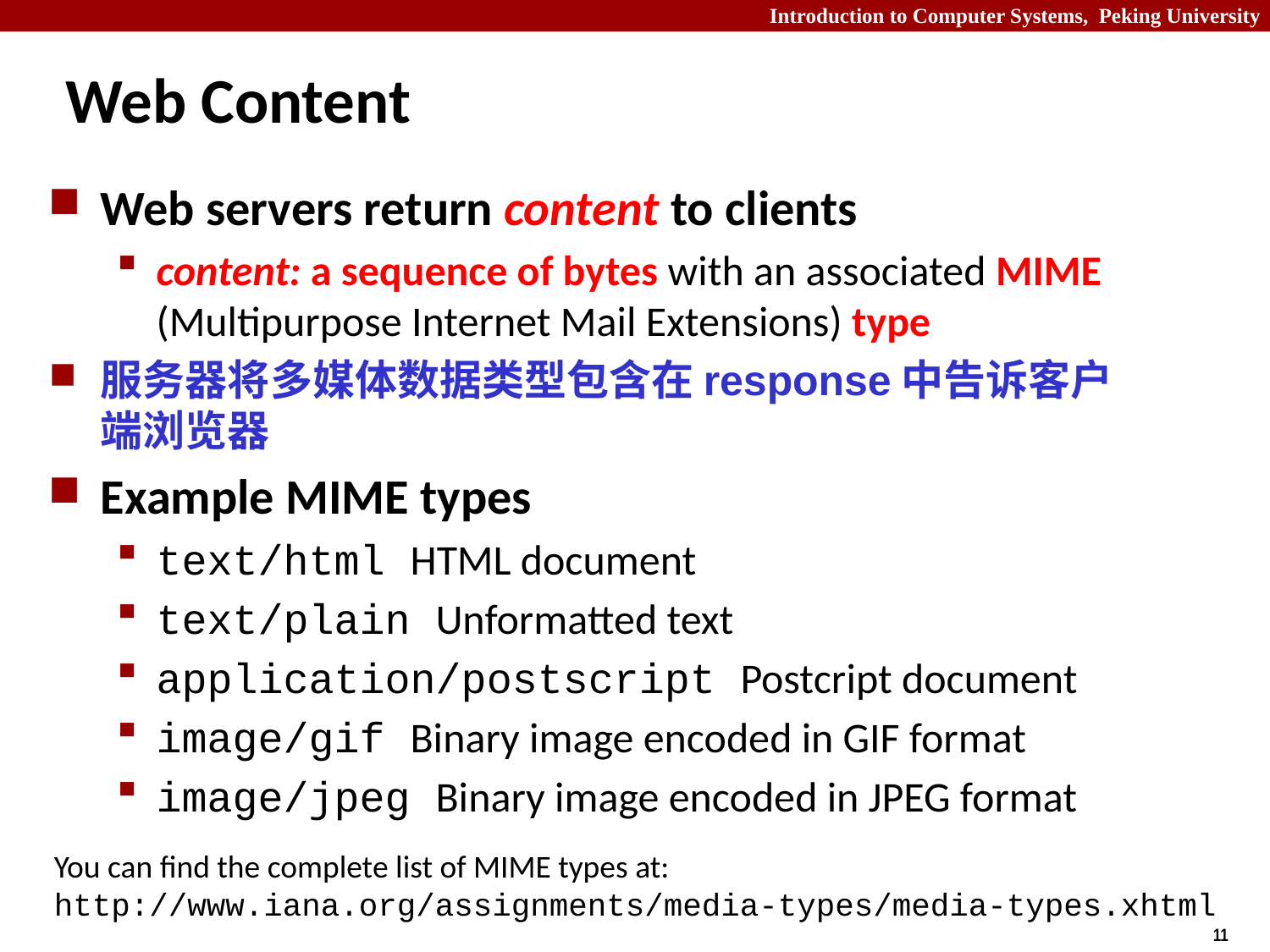

# Web Content
Web servers return content to clients
content: a sequence of bytes with an associated MIME (Multipurpose Internet Mail Extensions) type
服务器将多媒体数据类型包含在response中告诉客户端浏览器
Example MIME types
text/html HTML document
text/plain Unformatted text
application/postscript Postcript document
image/gif Binary image encoded in GIF format
image/jpeg Binary image encoded in JPEG format

You can find the complete list of MIME types at:
http://www.iana.org/assignments/media-types/media-types.xhtml